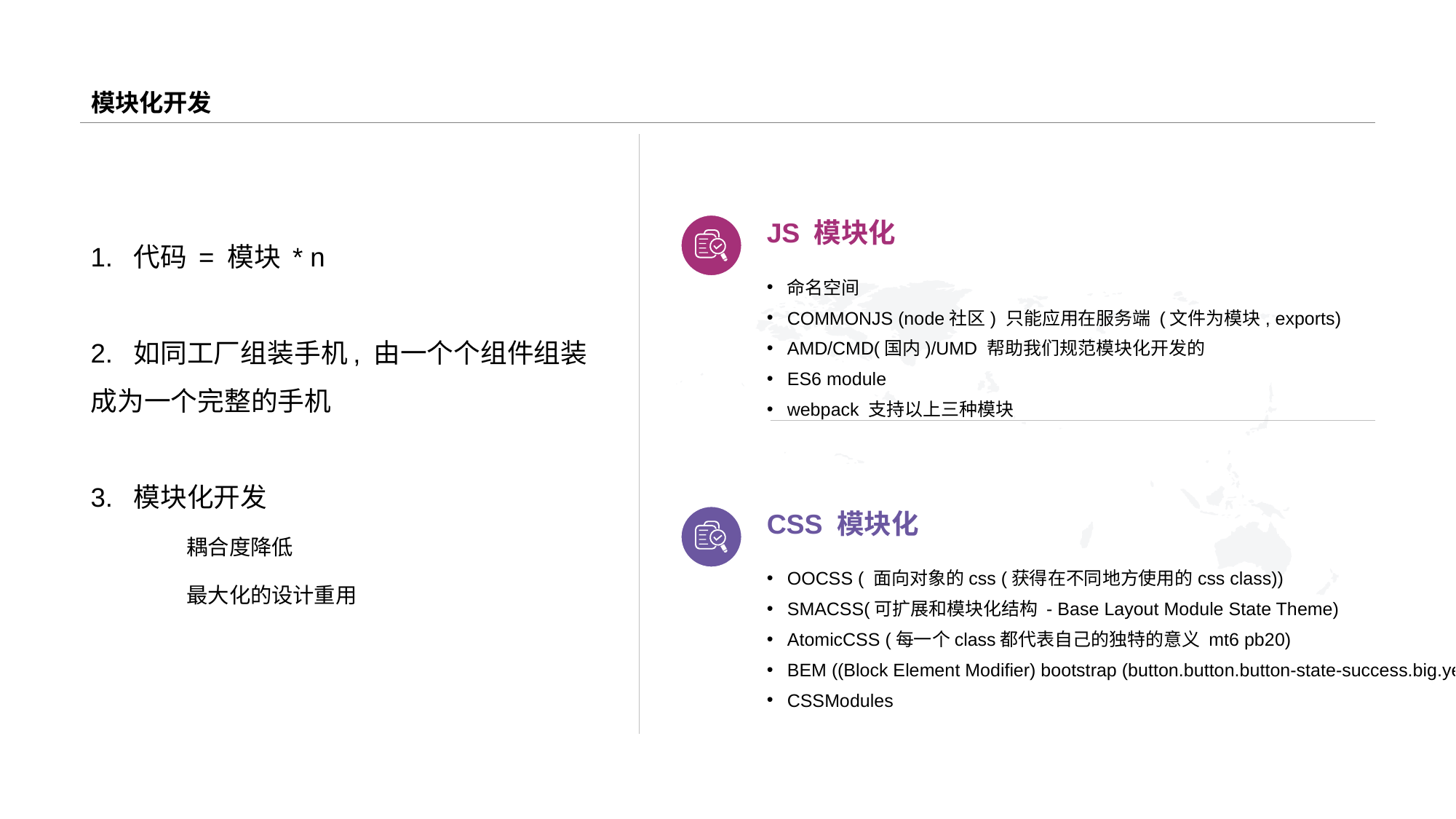

# 模块化开发
JS 模块化

1.  代码 = 模块 * n

2.  如同工厂组装手机, 由一个个组件组装成为一个完整的手机

3.  模块化开发
	耦合度降低
	最大化的设计重用

命名空间
COMMONJS (node社区) 只能应用在服务端 (文件为模块, exports)
AMD/CMD(国内)/UMD 帮助我们规范模块化开发的
ES6 module
webpack 支持以上三种模块

CSS 模块化

OOCSS ( 面向对象的css (获得在不同地方使用的css class))
SMACSS(可扩展和模块化结构 - Base Layout Module State Theme)
AtomicCSS (每一个class都代表自己的独特的意义 mt6 pb20)
BEM ((Block Element Modifier) bootstrap (button.button.button-state-success.big.yellow)
CSSModules

6